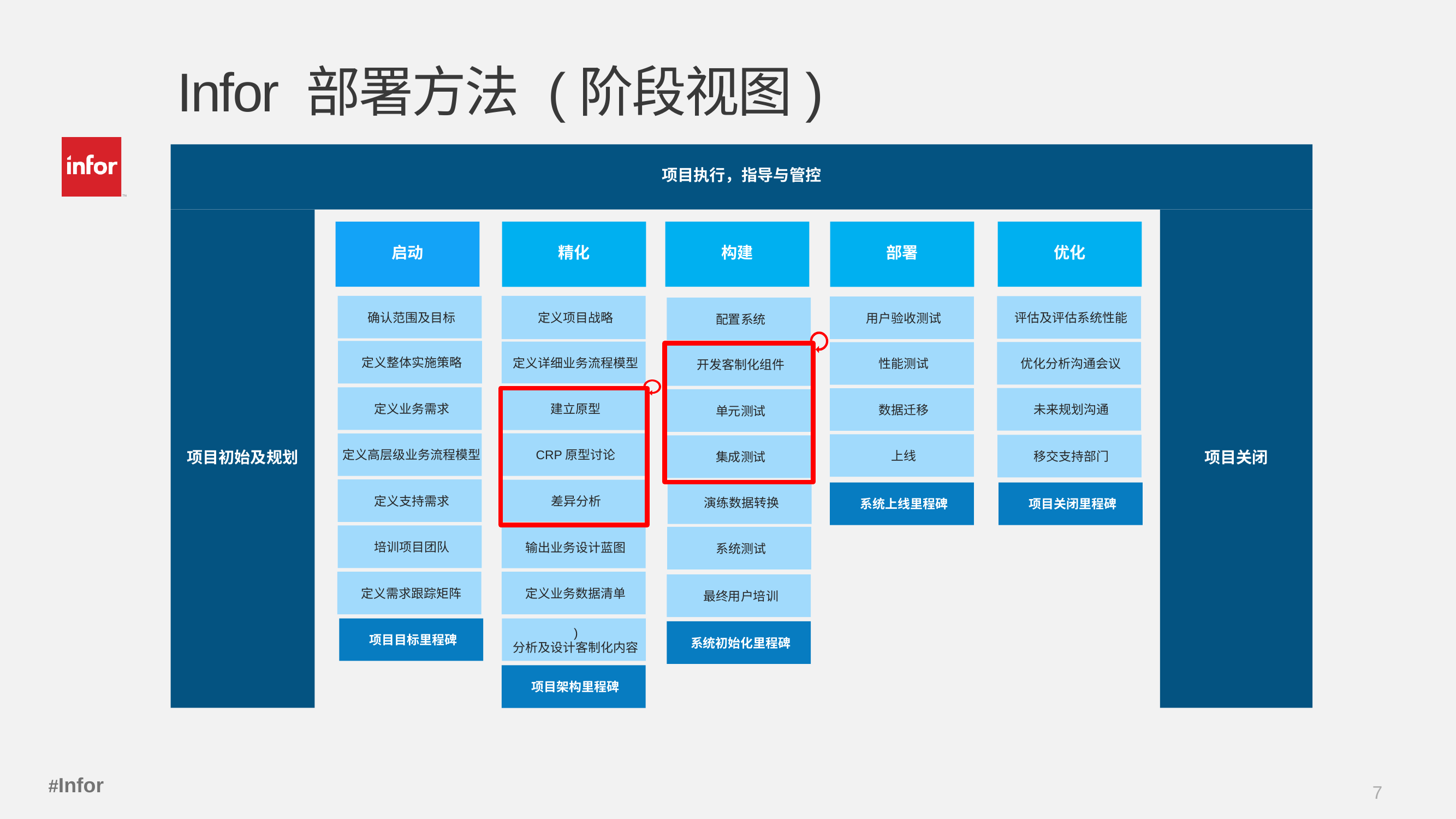

# Infor 部署方法 (阶段视图)
项目执行，指导与管控
项目初始及规划
项目关闭
精化
部署
启动
构建
优化
确认范围及目标
定义项目战略
评估及评估系统性能
用户验收测试
配置系统

定义整体实施策略
定义详细业务流程模型
优化分析沟通会议
性能测试

开发客制化组件

定义业务需求
建立原型
未来规划沟通
数据迁移
单元测试
CRP原型讨论
定义高层级业务流程模型
上线
移交支持部门
集成测试
定义支持需求
差异分析
演练数据转换
系统上线里程碑
项目关闭里程碑
培训项目团队
输出业务设计蓝图
系统测试
定义需求跟踪矩阵
定义业务数据清单
最终用户培训
项目目标里程碑
)
分析及设计客制化内容
系统初始化里程碑
项目架构里程碑